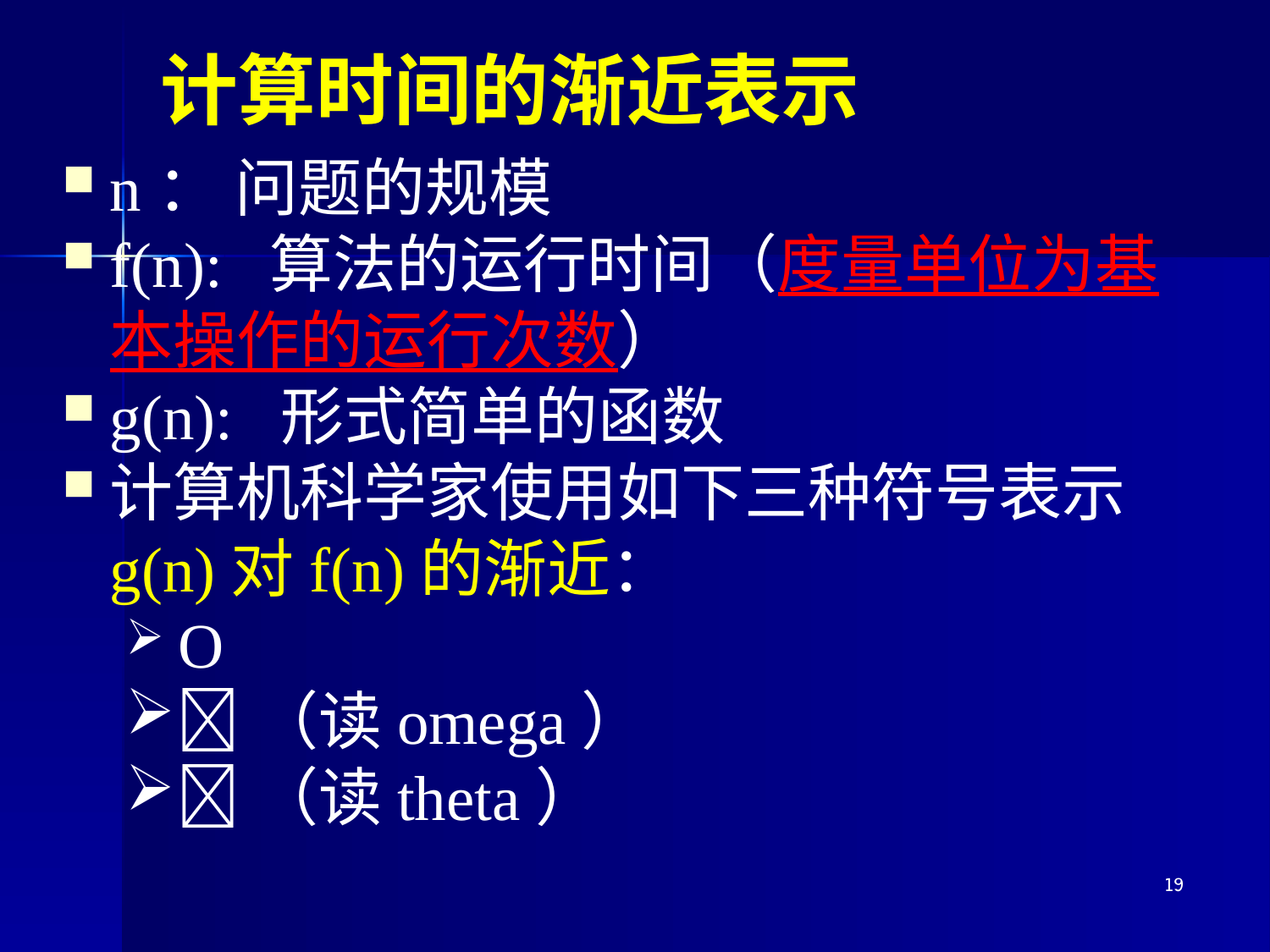

# 计算时间的渐近表示
n： 问题的规模
f(n):  算法的运行时间（度量单位为基本操作的运行次数）
g(n):  形式简单的函数
计算机科学家使用如下三种符号表示g(n)对f(n)的渐近：
 O
Ω（读omega）
Θ（读theta）
19